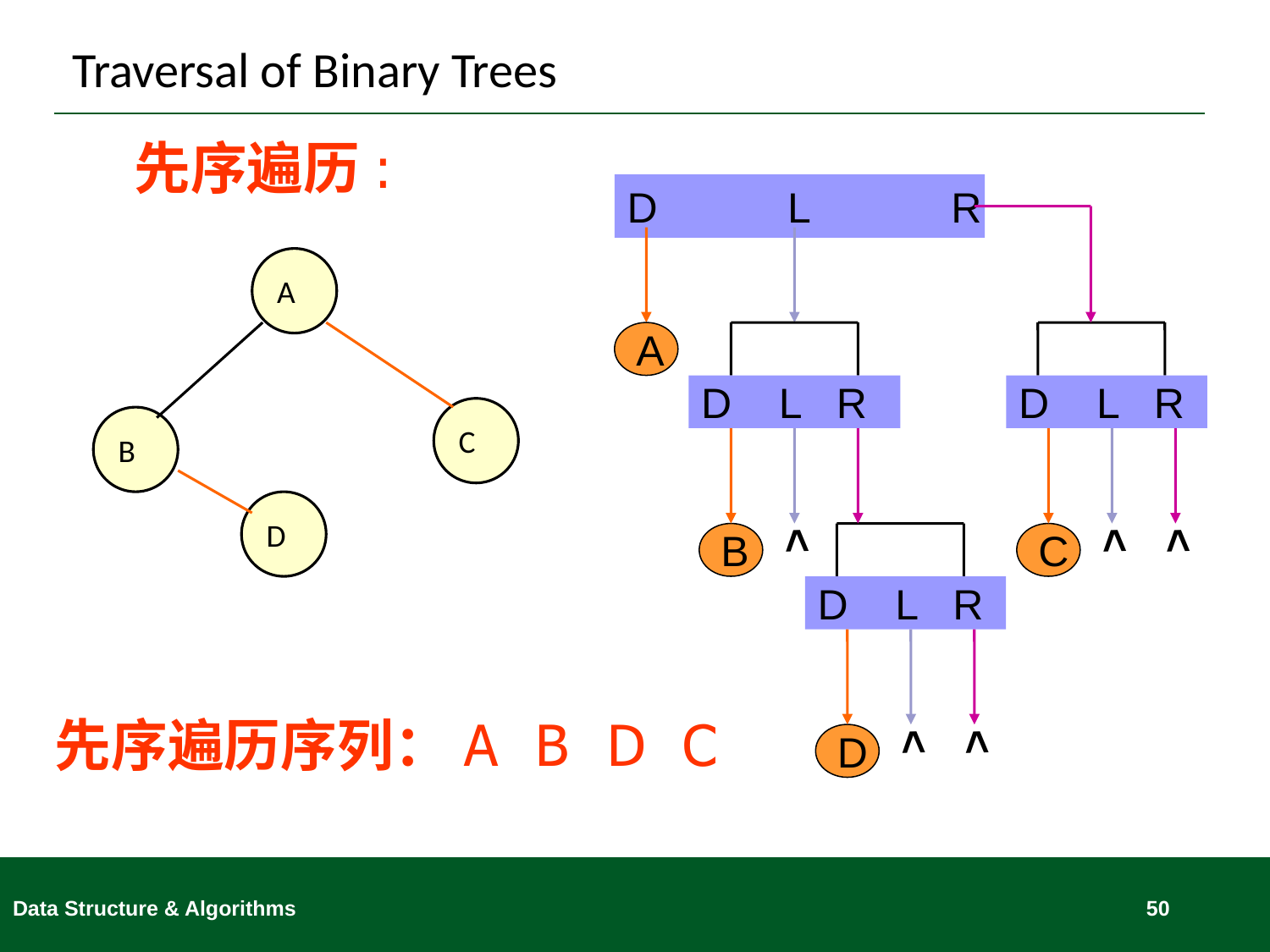

# Traversal of Binary Trees
先序遍历:
D           L            R

D    L   R

A

D    L   R
A

C
B

D

B

>

D    L   R

C

>

>

D

>

>
先序遍历序列：A  B  D  C
Data Structure & Algorithms
50